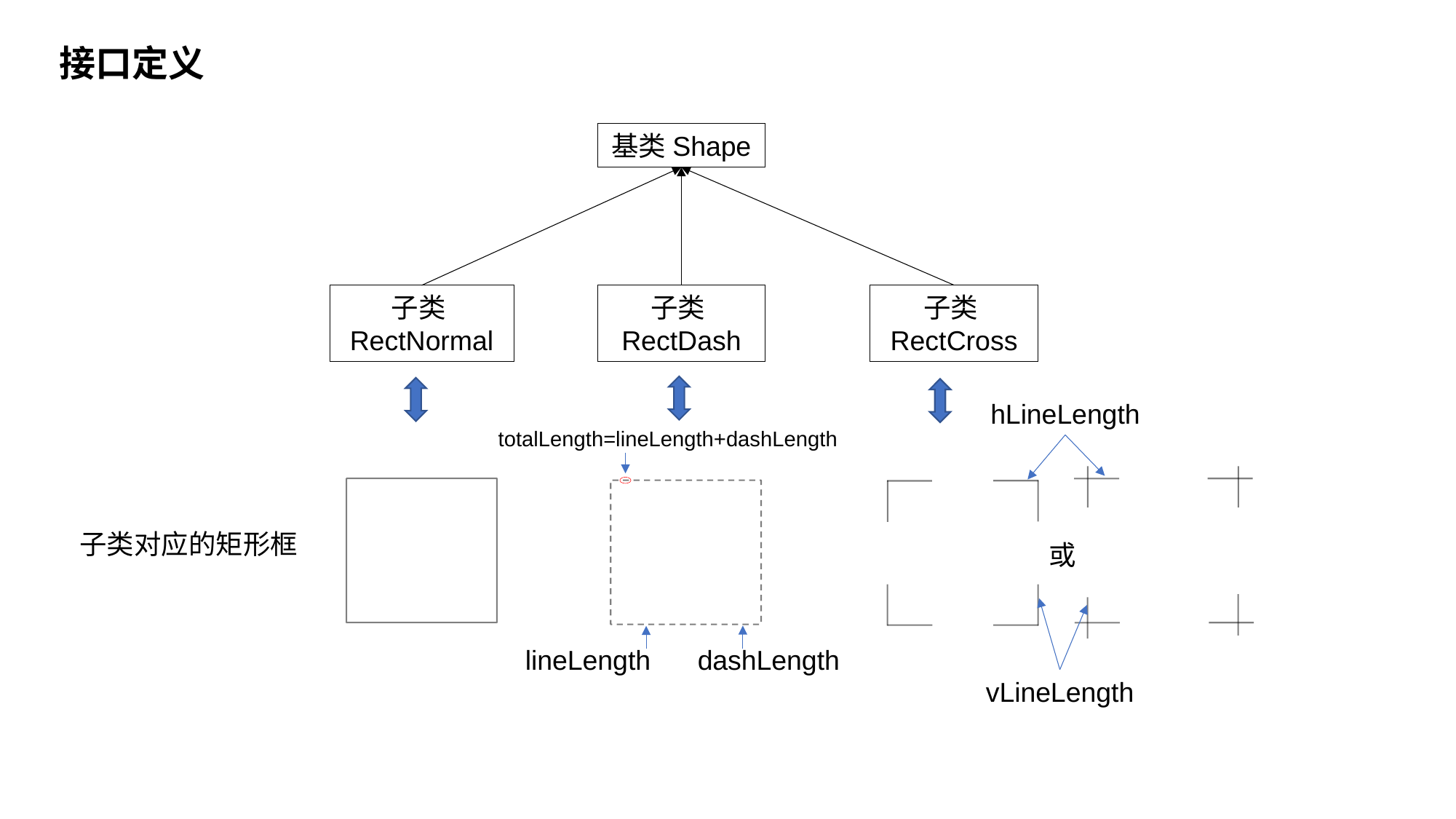

接口定义
基类Shape
子类RectCross
子类RectNormal
子类RectDash

hLineLength
或
vLineLength
totalLength=lineLength+dashLength

子类对应的矩形框
lineLength
dashLength